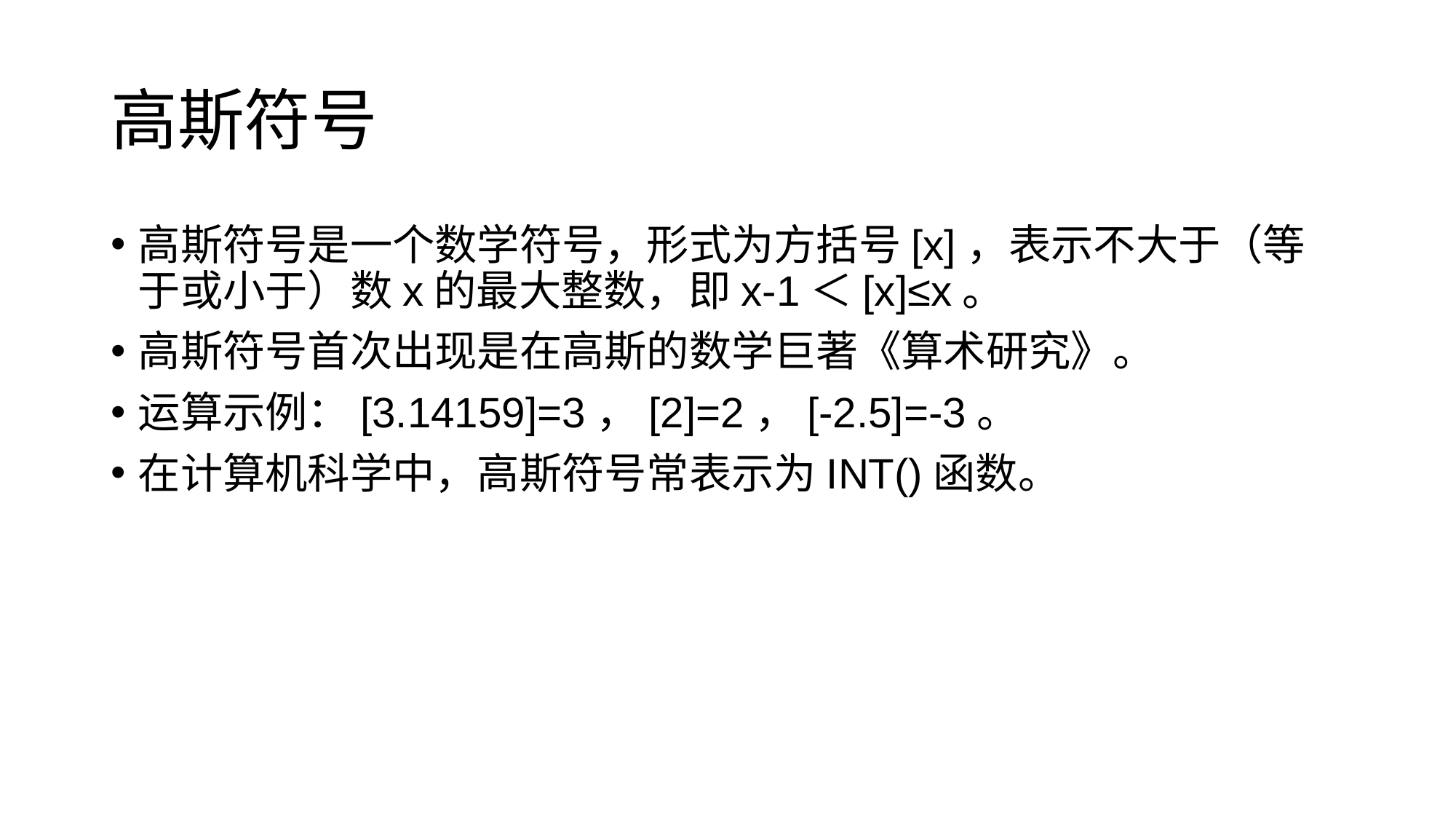

# 高斯符号
高斯符号是一个数学符号，形式为方括号[x]，表示不大于（等于或小于）数x的最大整数，即x-1＜[x]≤x。
高斯符号首次出现是在高斯的数学巨著《算术研究》。
运算示例：[3.14159]=3，[2]=2，[-2.5]=-3。
在计算机科学中，高斯符号常表示为INT()函数。